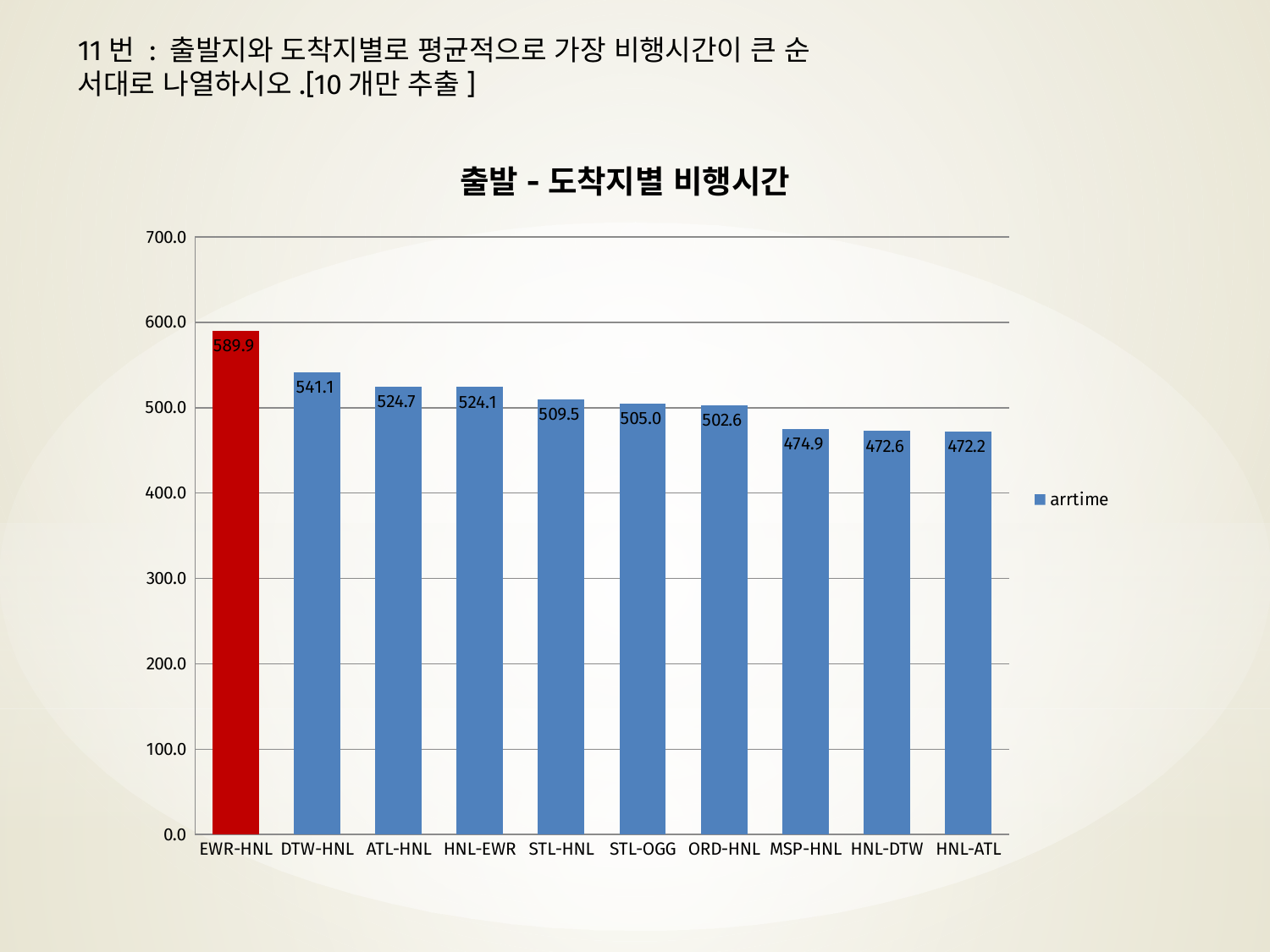

11번 : 출발지와 도착지별로 평균적으로 가장 비행시간이 큰 순
서대로 나열하시오.[10개만 추출]

### Chart: 출발-도착지별 비행시간

| Category | arrtime |
|---|---|
| EWR-HNL | 589.915561758548 |
| DTW-HNL | 541.116182572614 |
| ATL-HNL | 524.670454545454 |
| HNL-EWR | 524.136395267919 |
| STL-HNL | 509.495568685376 |
| STL-OGG | 504.980961923847 |
| ORD-HNL | 502.572930955647 |
| MSP-HNL | 474.939012584704 |
| HNL-DTW | 472.577868852459 |
| HNL-ATL | 472.183291770573 |